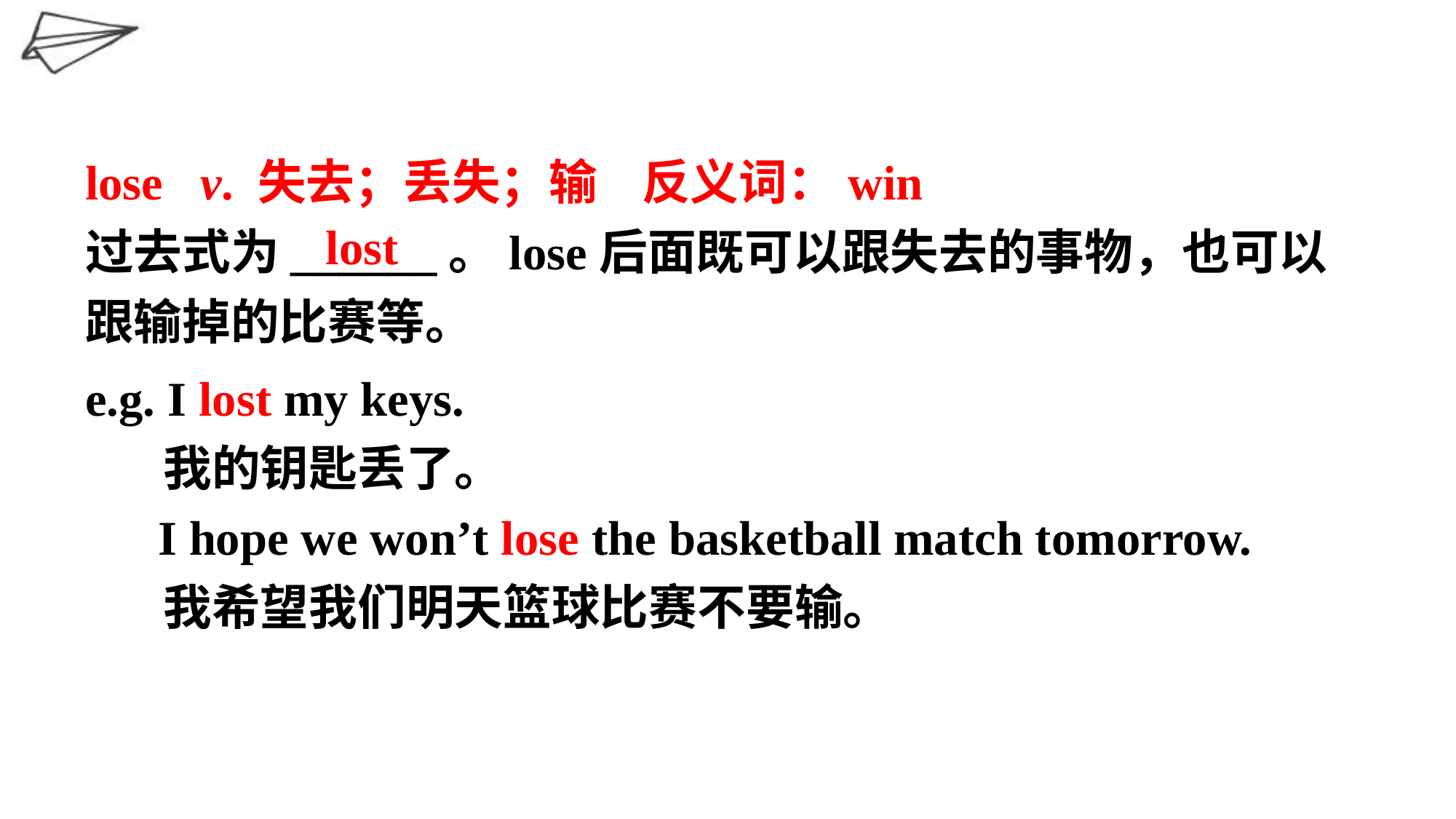

lose   v. 失去；丢失；输    反义词：win
过去式为______。lose后面既可以跟失去的事物，也可以跟输掉的比赛等。
lost
e.g. I lost my keys.
      我的钥匙丢了。
      I hope we won’t lose the basketball match tomorrow.
      我希望我们明天篮球比赛不要输。